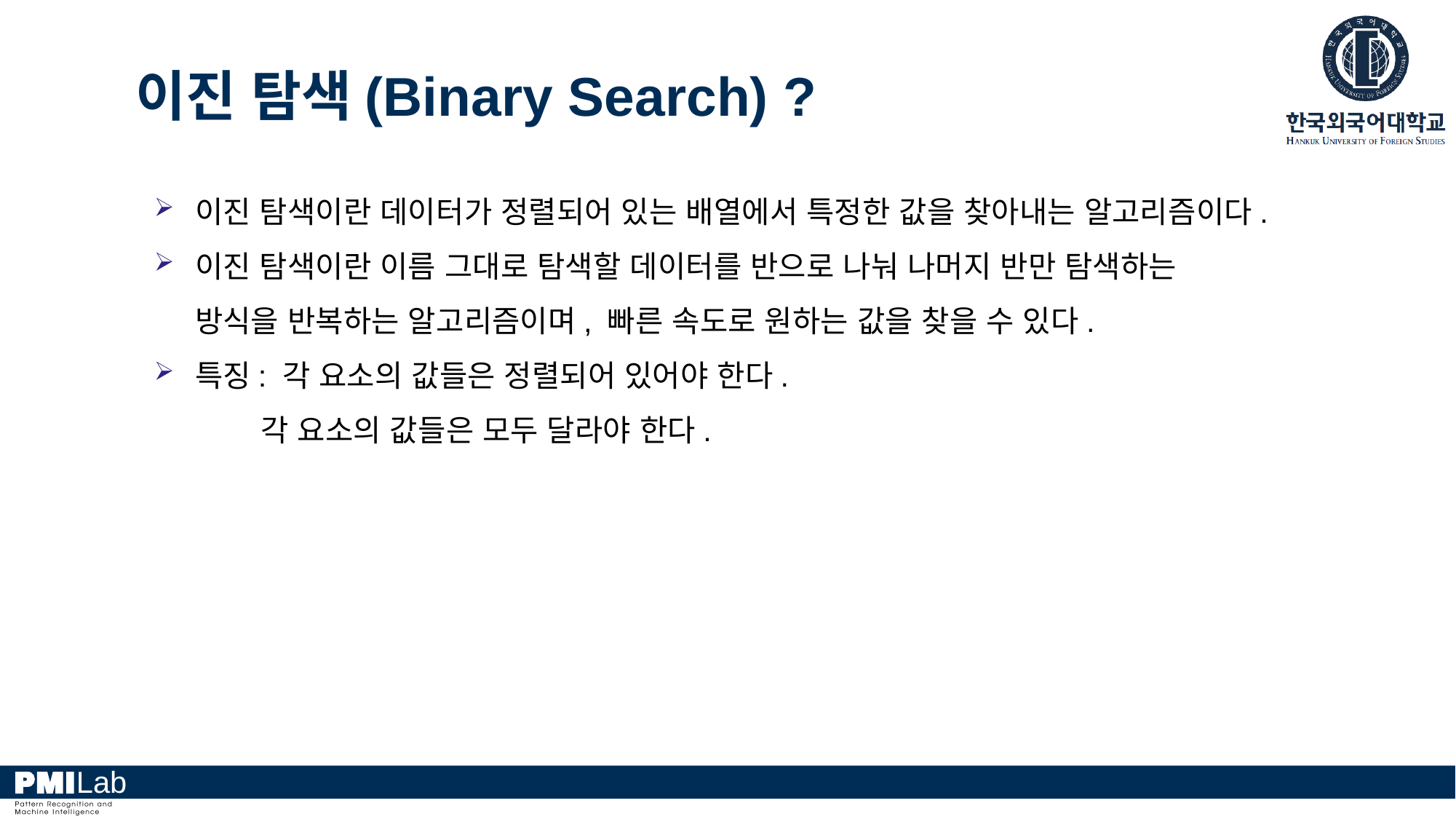

# 이진 탐색(Binary Search) ?
이진 탐색이란 데이터가 정렬되어 있는 배열에서 특정한 값을 찾아내는 알고리즘이다.
이진 탐색이란 이름 그대로 탐색할 데이터를 반으로 나눠 나머지 반만 탐색하는 방식을 반복하는 알고리즘이며, 빠른 속도로 원하는 값을 찾을 수 있다.
특징: 각 요소의 값들은 정렬되어 있어야 한다.
       각 요소의 값들은 모두 달라야 한다.